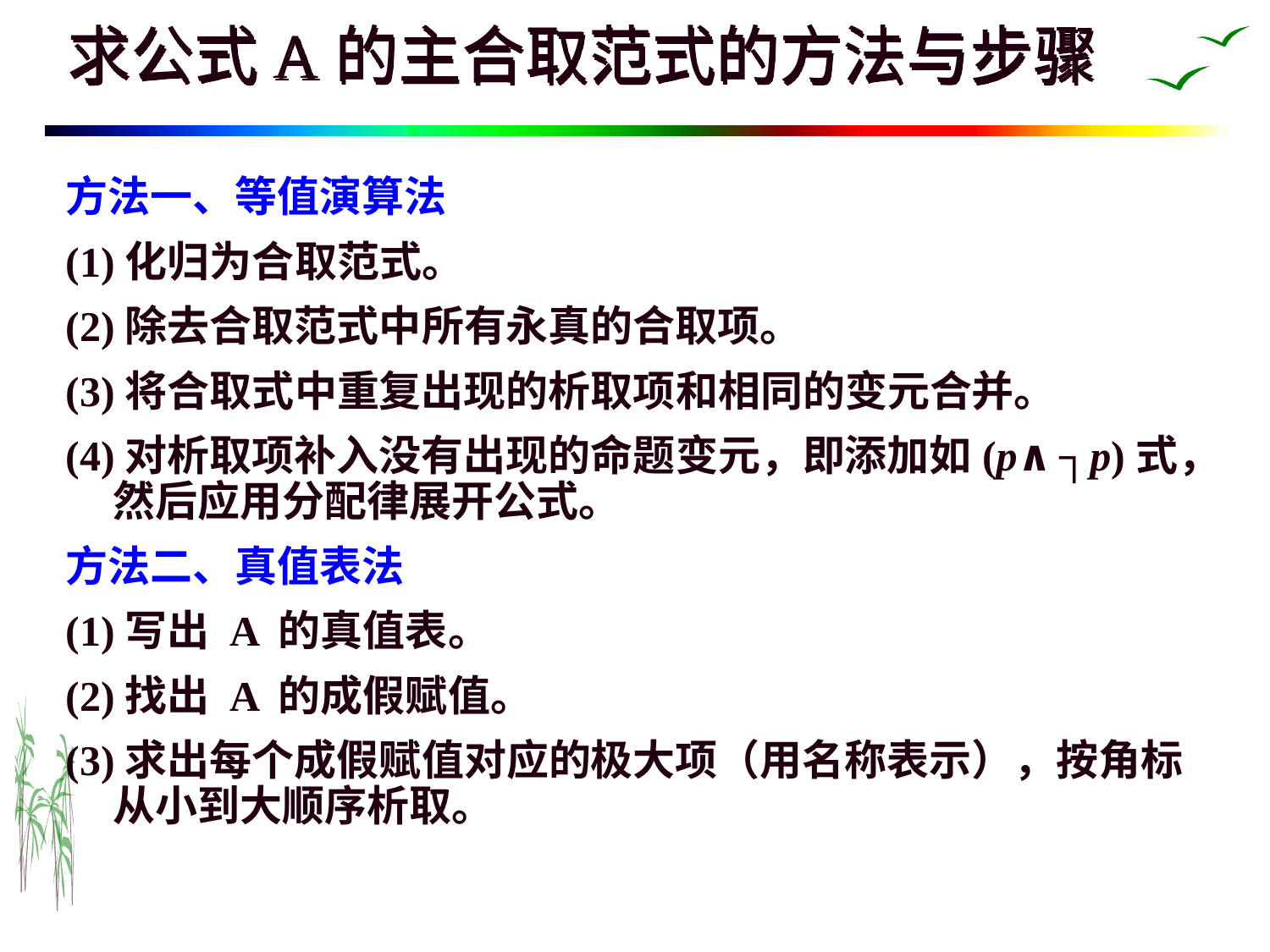

# 求公式A的主合取范式的方法与步骤
方法一、等值演算法
(1)化归为合取范式。
(2)除去合取范式中所有永真的合取项。
(3)将合取式中重复出现的析取项和相同的变元合并。
(4)对析取项补入没有出现的命题变元，即添加如(p∧┐p)式，然后应用分配律展开公式。
方法二、真值表法
(1)写出 A 的真值表。
(2)找出 A 的成假赋值。
(3)求出每个成假赋值对应的极大项（用名称表示），按角标从小到大顺序析取。